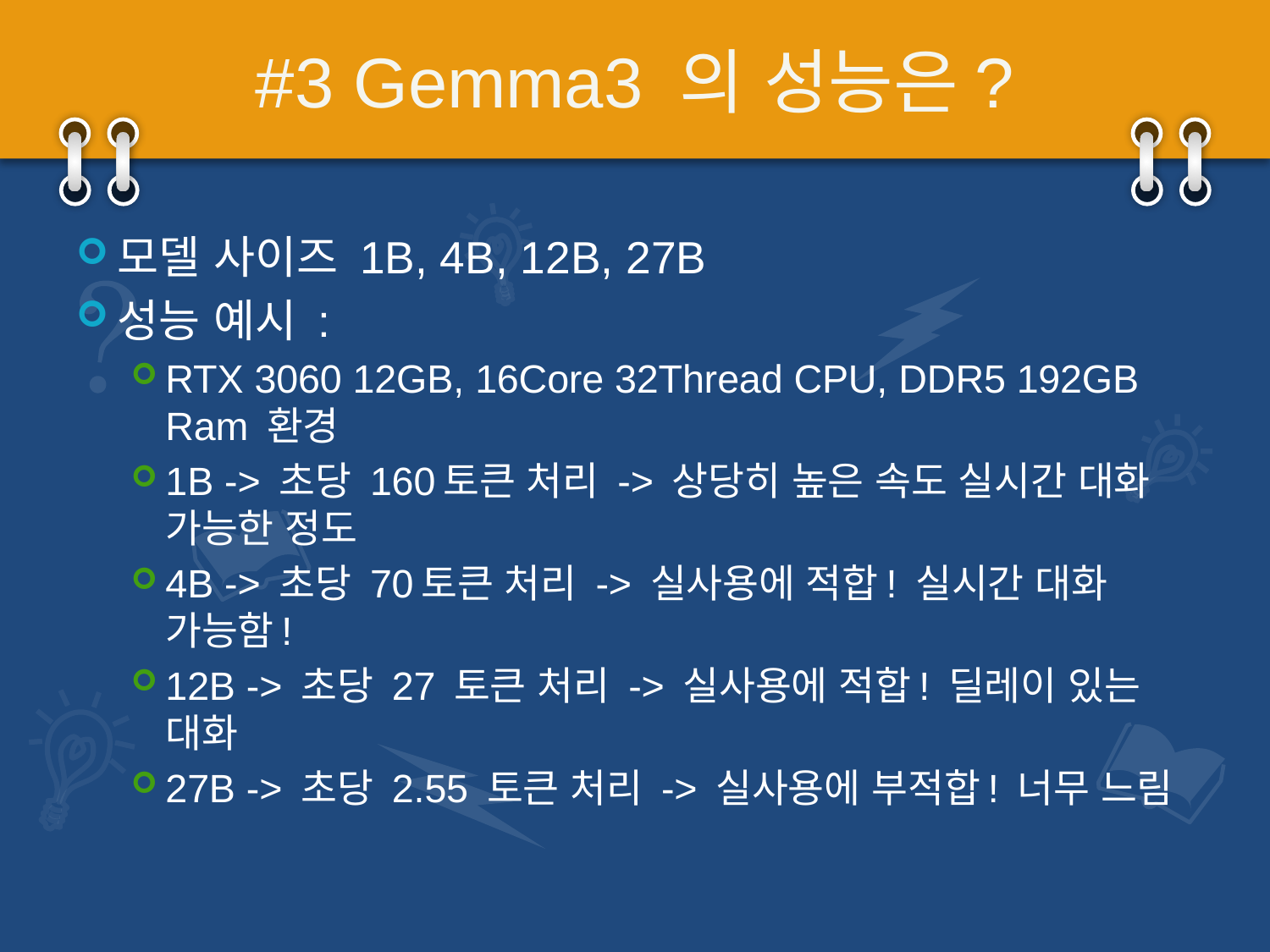

# #3 Gemma3 의 성능은?
모델 사이즈 1B, 4B, 12B, 27B
성능 예시 :
RTX 3060 12GB, 16Core 32Thread CPU, DDR5 192GB Ram 환경
1B -> 초당 160토큰 처리 -> 상당히 높은 속도 실시간 대화 가능한 정도
4B -> 초당 70토큰 처리 -> 실사용에 적합! 실시간 대화 가능함!
12B -> 초당 27 토큰 처리 -> 실사용에 적합! 딜레이 있는 대화
27B -> 초당 2.55 토큰 처리 -> 실사용에 부적합! 너무 느림